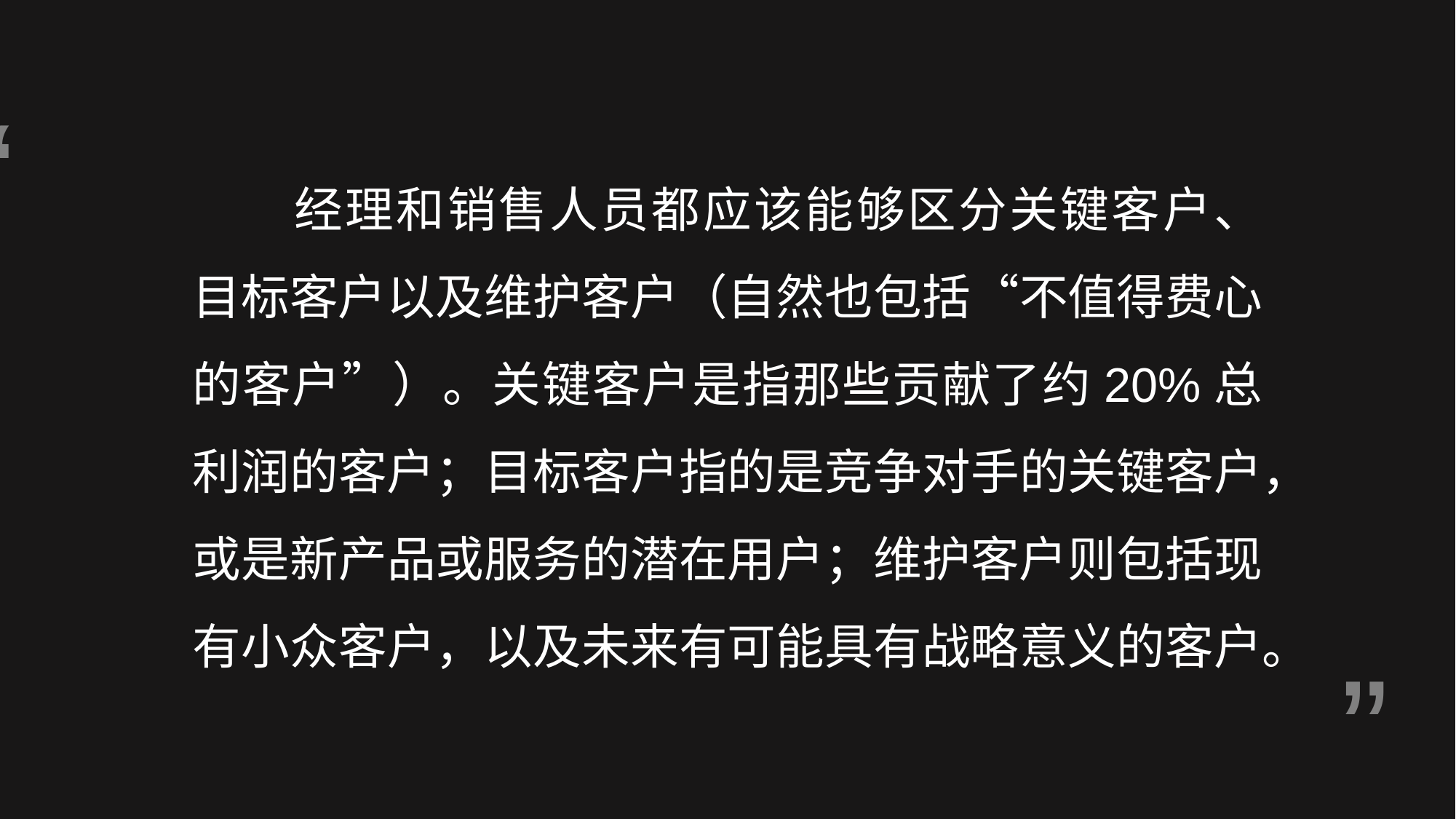

“
经理和销售人员都应该能够区分关键客户、目标客户以及维护客户（自然也包括“不值得费心的客户”）。关键客户是指那些贡献了约20%总利润的客户；目标客户指的是竞争对手的关键客户，或是新产品或服务的潜在用户；维护客户则包括现有小众客户，以及未来有可能具有战略意义的客户。
”